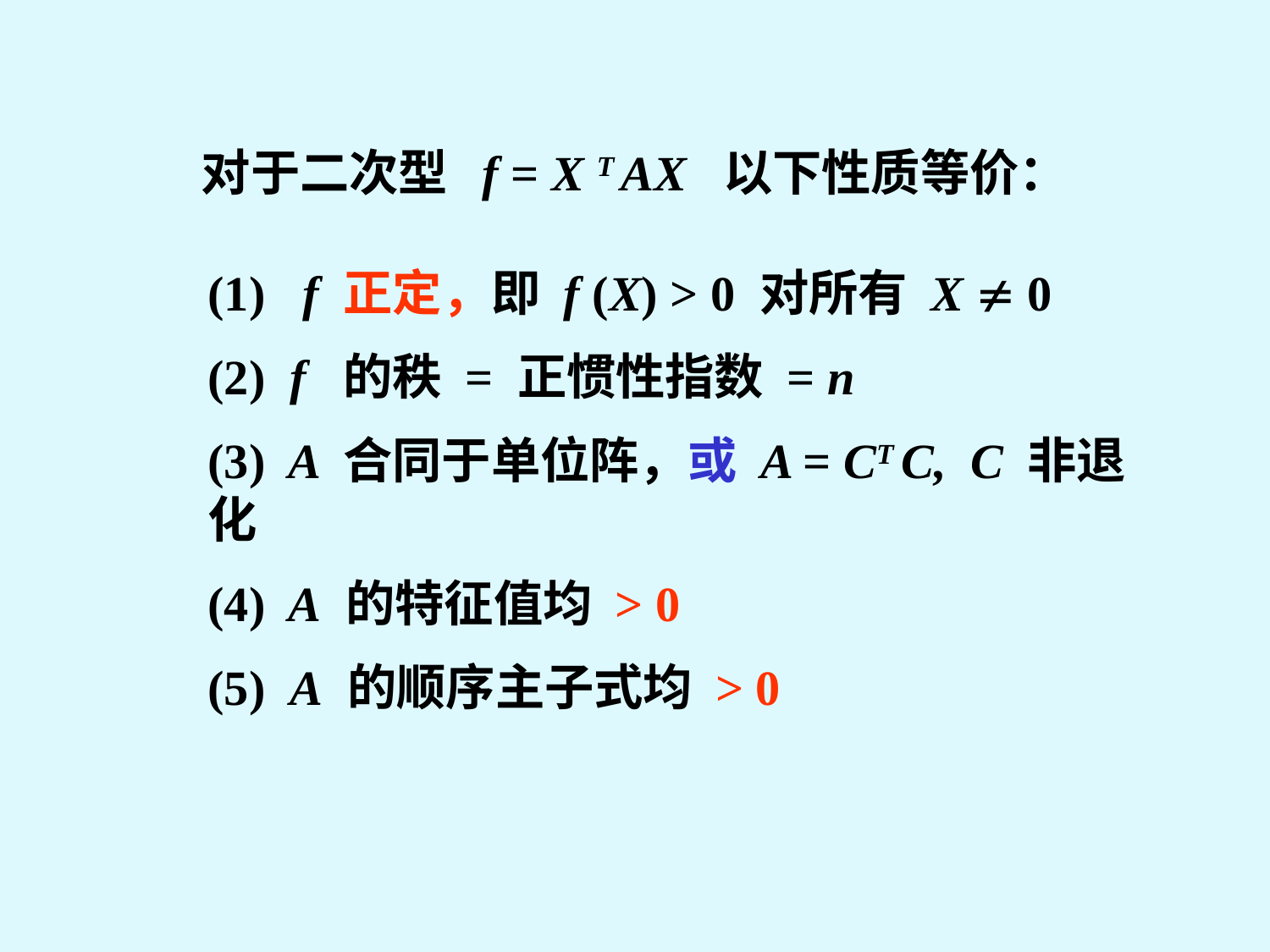

对于二次型  f = X T AX  以下性质等价：
(1)   f 正定，即 f (X) > 0 对所有 X ≠ 0
(2)  f  的秩 = 正惯性指数 = n
(3)  A 合同于单位阵，或 A = CT C,  C 非退化
(4)  A 的特征值均 > 0
(5)  A 的顺序主子式均 > 0